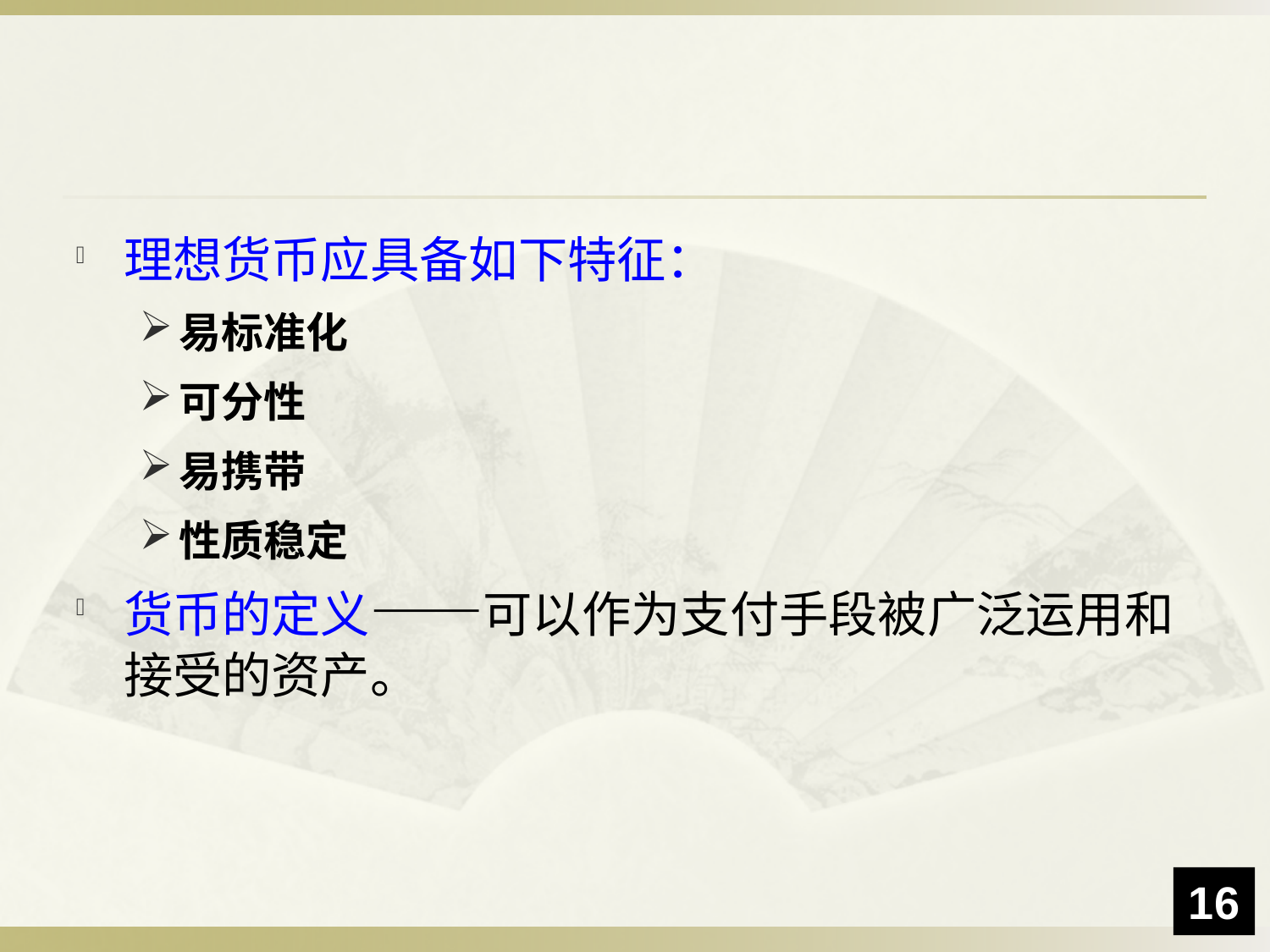

理想货币应具备如下特征：
易标准化
可分性
易携带
性质稳定
货币的定义——可以作为支付手段被广泛运用和接受的资产。

16